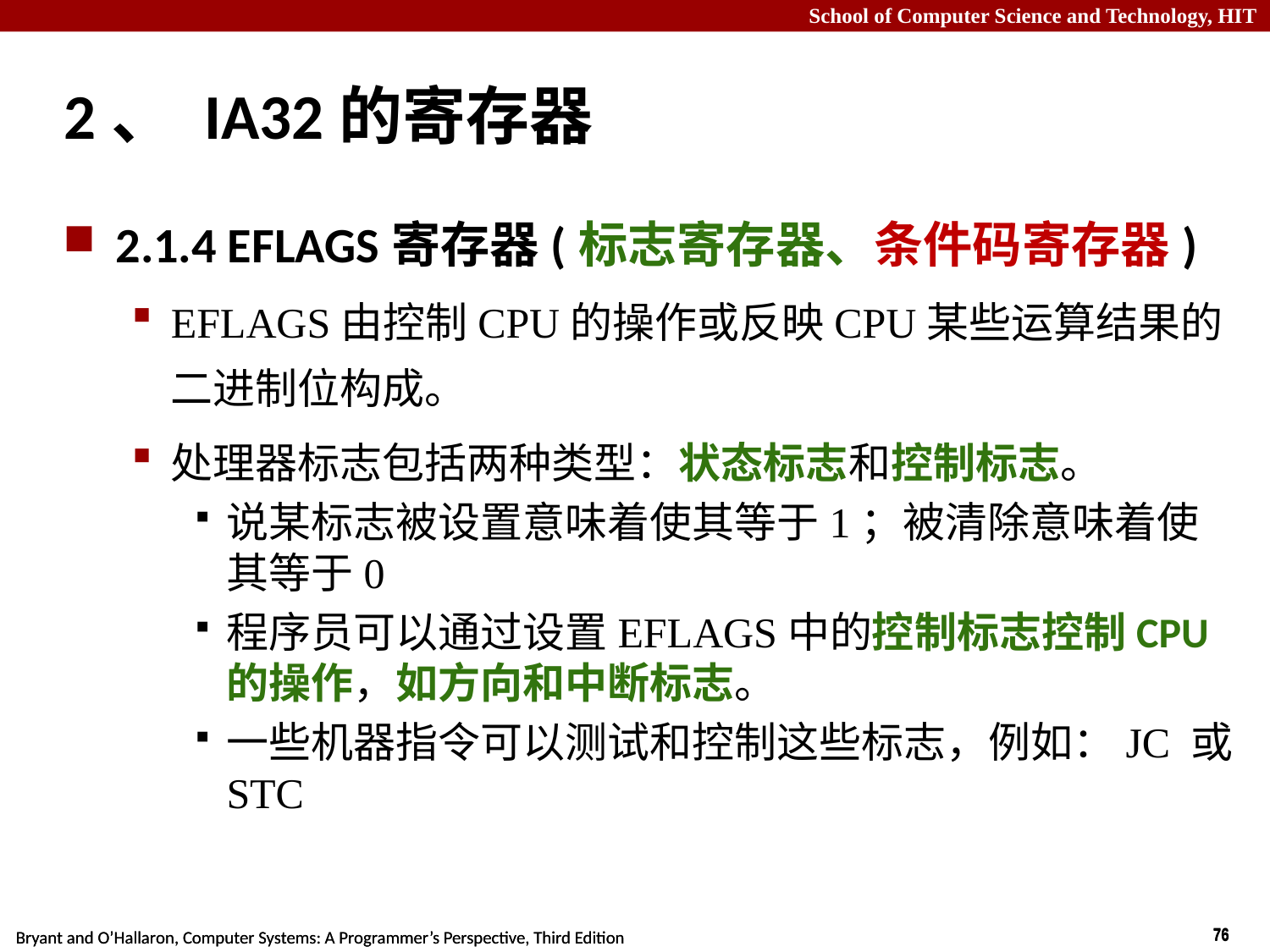

# 2、 IA32的寄存器
2.1.4 EFLAGS寄存器(标志寄存器、条件码寄存器)
EFLAGS由控制CPU的操作或反映CPU某些运算结果的二进制位构成。
处理器标志包括两种类型：状态标志和控制标志。
说某标志被设置意味着使其等于1；被清除意味着使其等于0
程序员可以通过设置EFLAGS中的控制标志控制CPU的操作，如方向和中断标志。
一些机器指令可以测试和控制这些标志，例如：JC 或STC